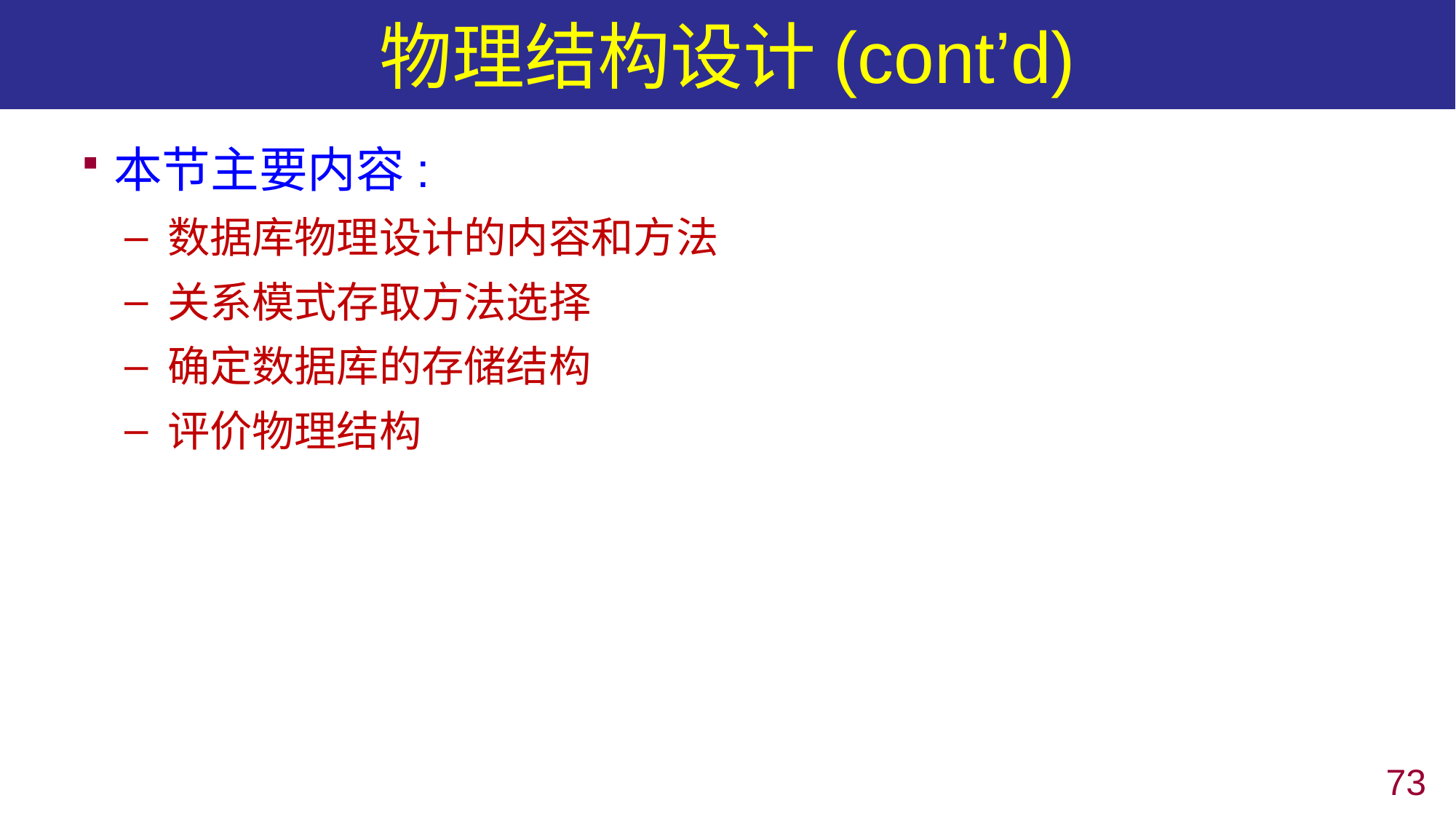

# 物理结构设计(cont’d)
本节主要内容:
数据库物理设计的内容和方法
关系模式存取方法选择
确定数据库的存储结构
评价物理结构
73